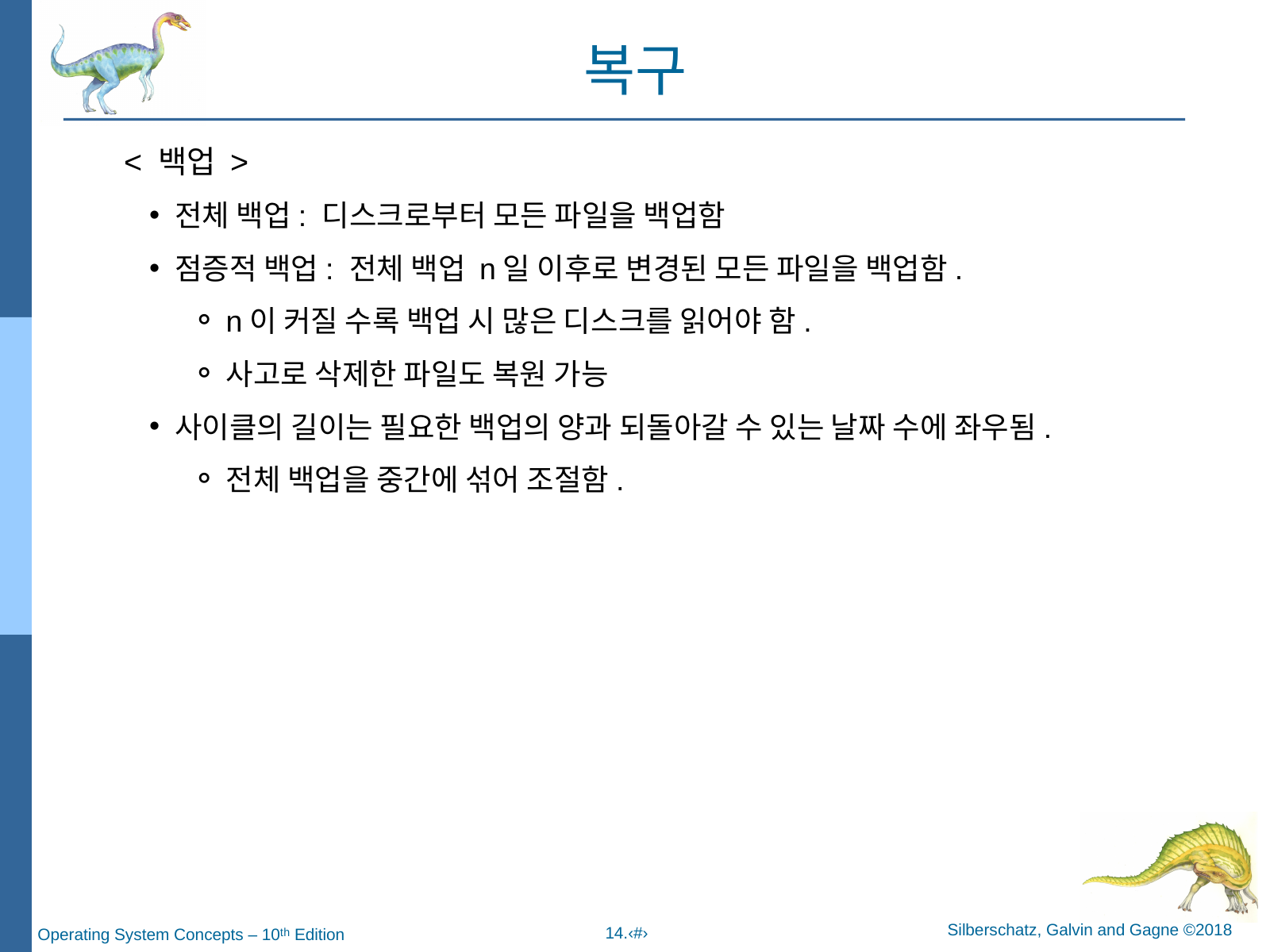

복구

< 백업 >
전체 백업: 디스크로부터 모든 파일을 백업함
점증적 백업: 전체 백업 n일 이후로 변경된 모든 파일을 백업함.
n이 커질 수록 백업 시 많은 디스크를 읽어야 함.
사고로 삭제한 파일도 복원 가능
사이클의 길이는 필요한 백업의 양과 되돌아갈 수 있는 날짜 수에 좌우됨.
전체 백업을 중간에 섞어 조절함.

Silberschatz, Galvin and Gagne ©2018
14.‹#›
Operating System Concepts – 10ᵗʰ Edition